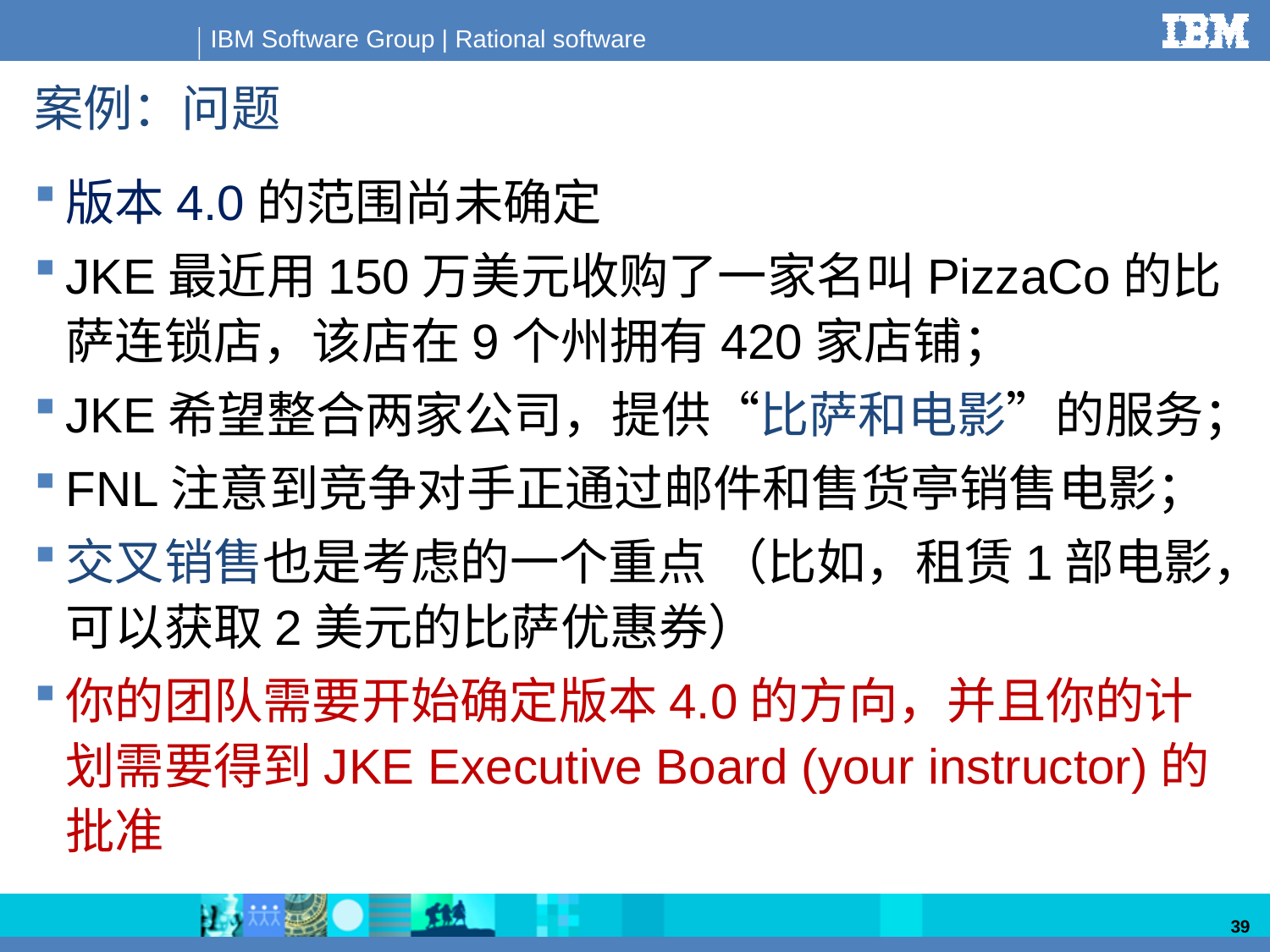

# 案例：问题
版本4.0的范围尚未确定
JKE最近用150万美元收购了一家名叫PizzaCo的比萨连锁店，该店在9个州拥有420家店铺；
JKE希望整合两家公司，提供“比萨和电影”的服务；
FNL注意到竞争对手正通过邮件和售货亭销售电影；
交叉销售也是考虑的一个重点 （比如，租赁1部电影，可以获取2美元的比萨优惠券）
你的团队需要开始确定版本4.0的方向，并且你的计划需要得到JKE Executive Board (your instructor)的批准
39